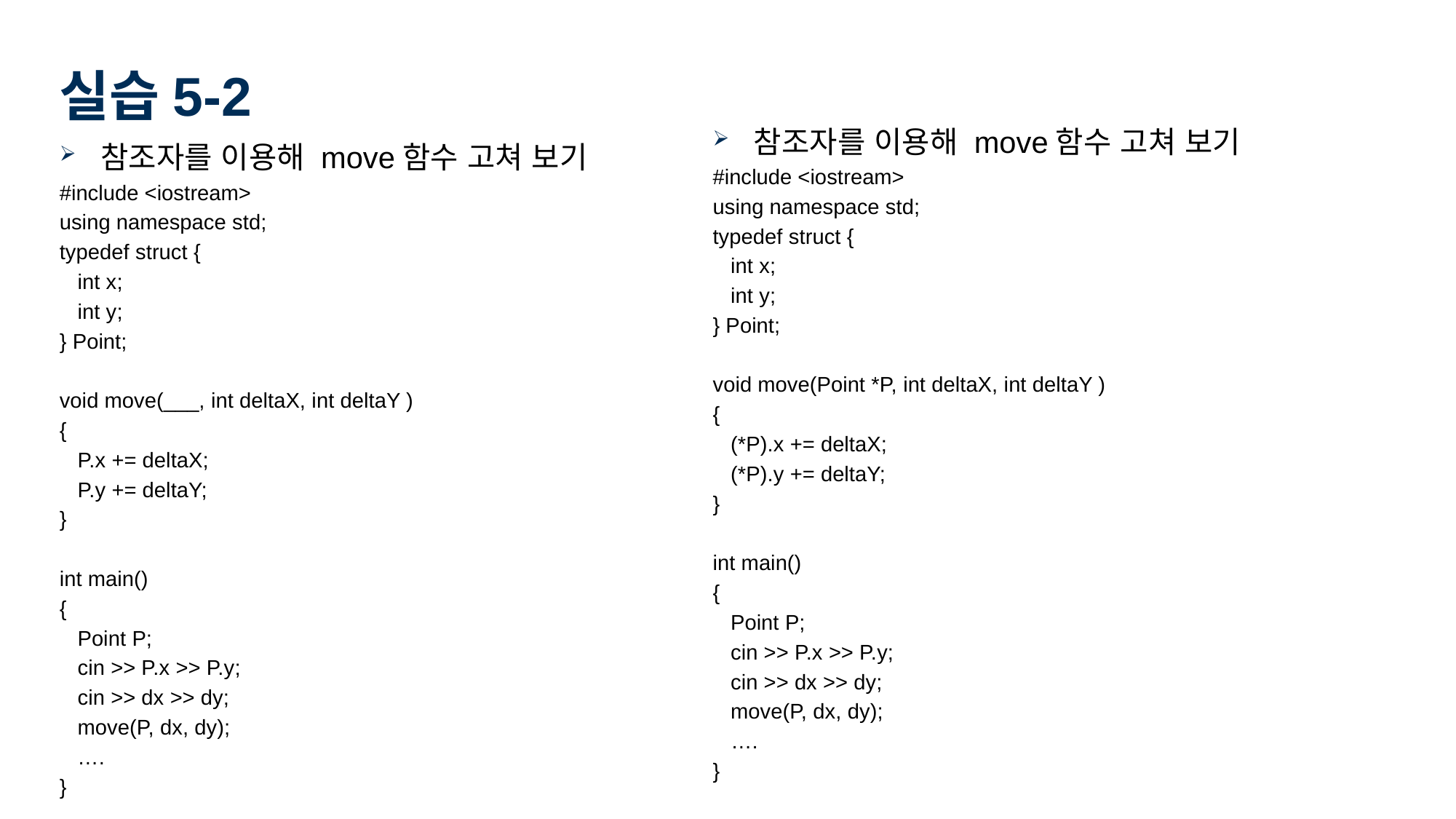

# 실습5-2
참조자를 이용해 move함수 고쳐 보기
#include <iostream>
using namespace std;
typedef struct {
   int x;
   int y;
} Point;

void move(Point *P, int deltaX, int deltaY )
{
   (*P).x += deltaX;
   (*P).y += deltaY;
}

int main()
{
   Point P;
   cin >> P.x >> P.y;
   cin >> dx >> dy;
   move(P, dx, dy);
   ….
}
참조자를 이용해 move함수 고쳐 보기
#include <iostream>
using namespace std;
typedef struct {
   int x;
   int y;
} Point;

void move(___, int deltaX, int deltaY )
{
   P.x += deltaX;
   P.y += deltaY;
}

int main()
{
   Point P;
   cin >> P.x >> P.y;
   cin >> dx >> dy;
   move(P, dx, dy);
   ….
}
8